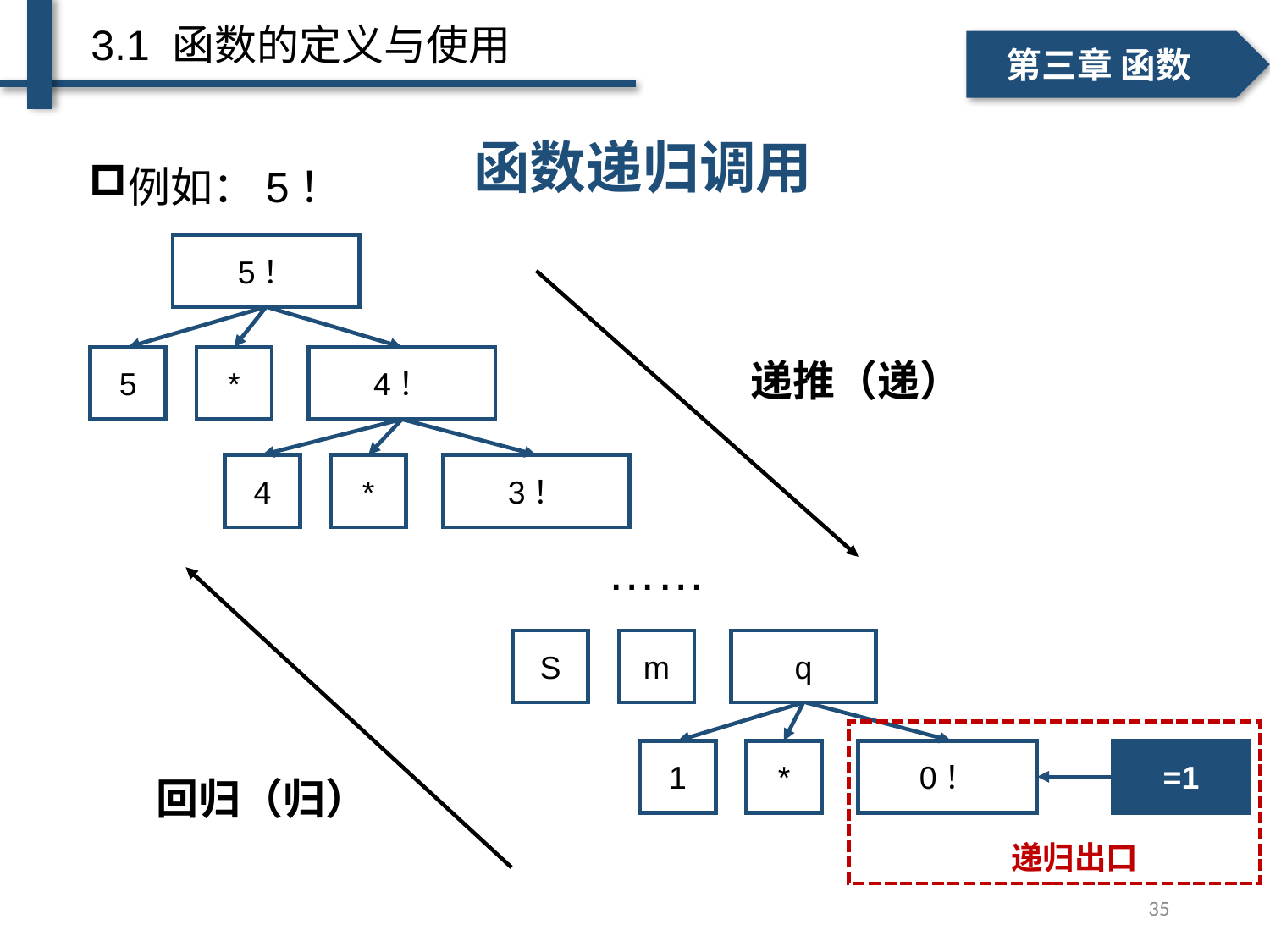

3.1 函数的定义与使用
一、个人简介
二、学术成绩

第三章 函数
# 递归调用

函数递归调用
例如：5！
5！
*
4！
5
递推（递）
*
3！
4
……
m
q
S

*
0！
=1
1
回归（归）
递归出口
35